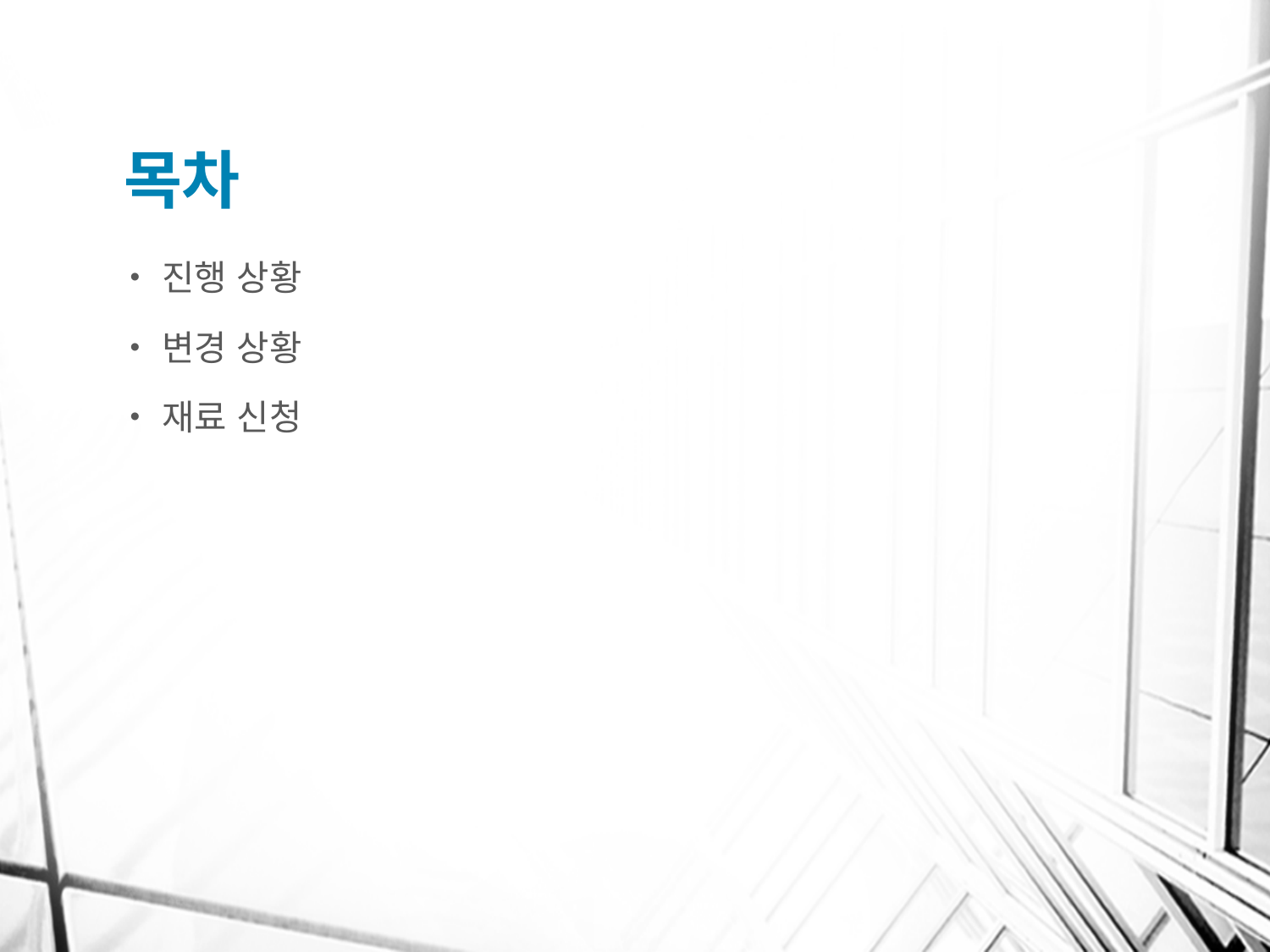

# 목차
진행 상황
변경 상황
재료 신청